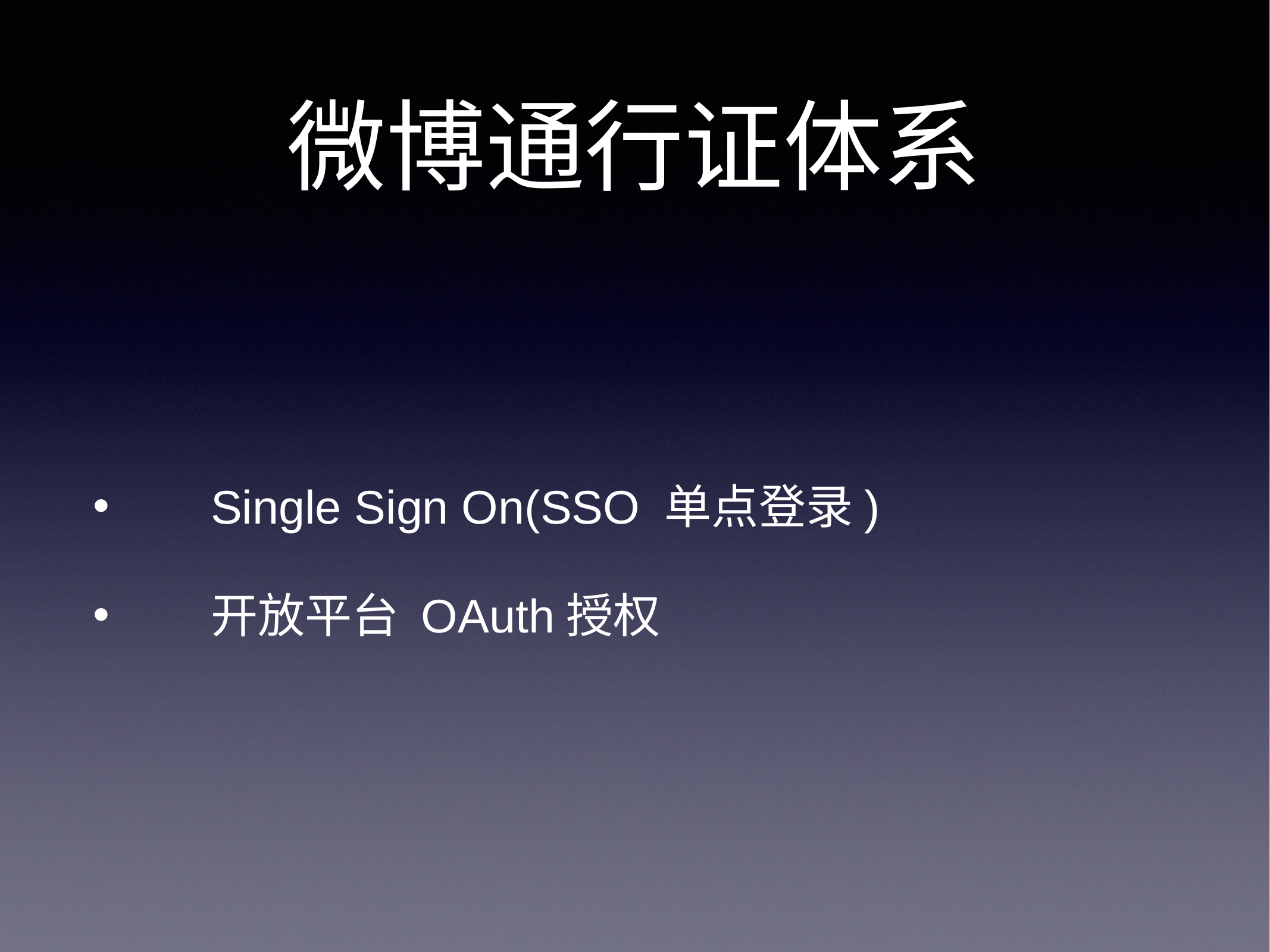

# 微博通行证体系
Single Sign On(SSO 单点登录)
开放平台 OAuth授权